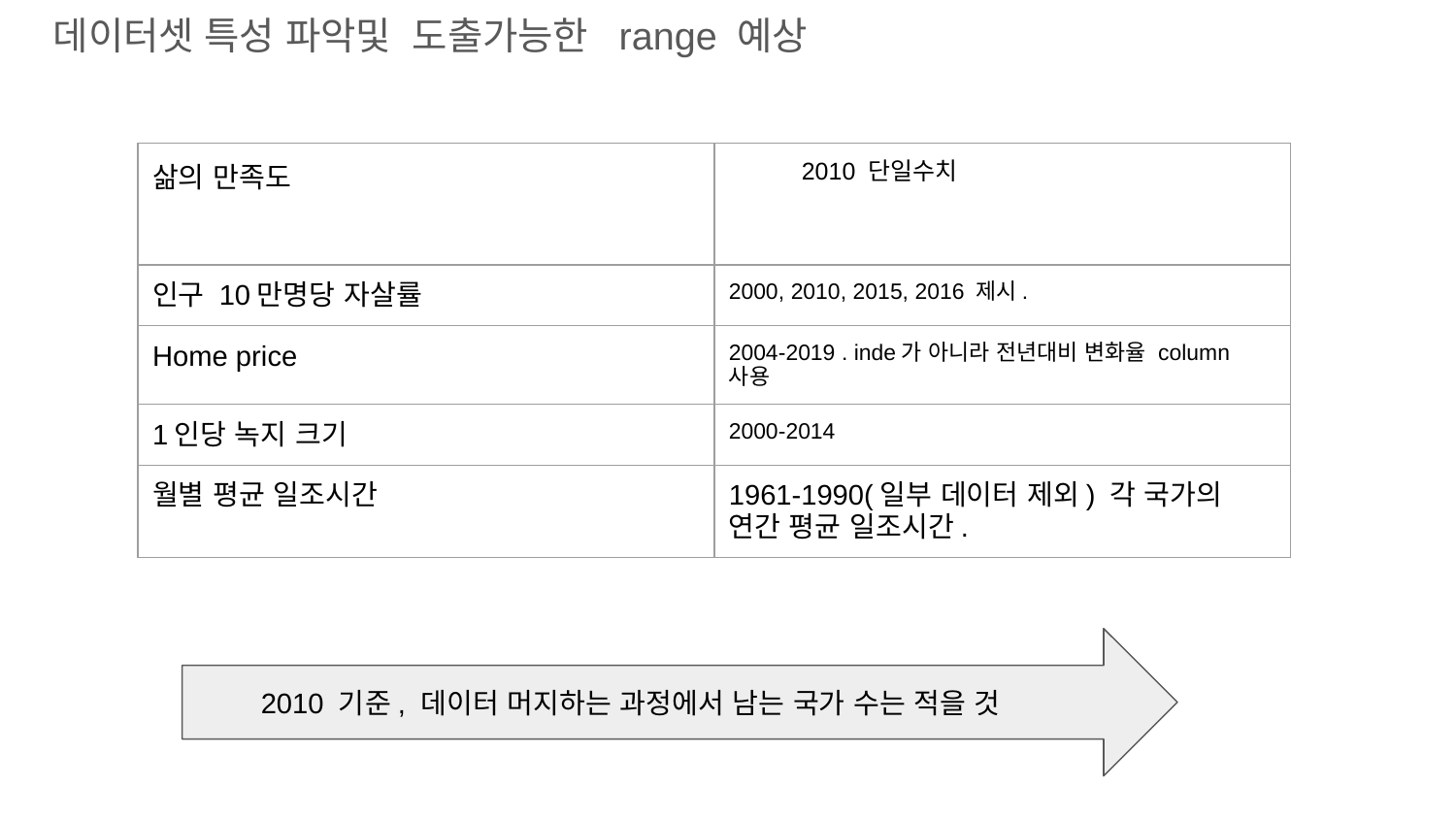

데이터셋 특성 파악및  도출가능한  range 예상

| 삶의 만족도 | 2010 단일수치 |
| --- | --- |
| 인구 10만명당 자살률 | 2000, 2010, 2015, 2016 제시. |
| Home price | 2004-2019 . inde가 아니라 전년대비 변화율 column 사용 |
| 1인당 녹지 크기 | 2000-2014 |
| 월별 평균 일조시간 | 1961-1990(일부 데이터 제외) 각 국가의 연간 평균 일조시간. |
        2010 기준, 데이터 머지하는 과정에서 남는 국가 수는 적을 것